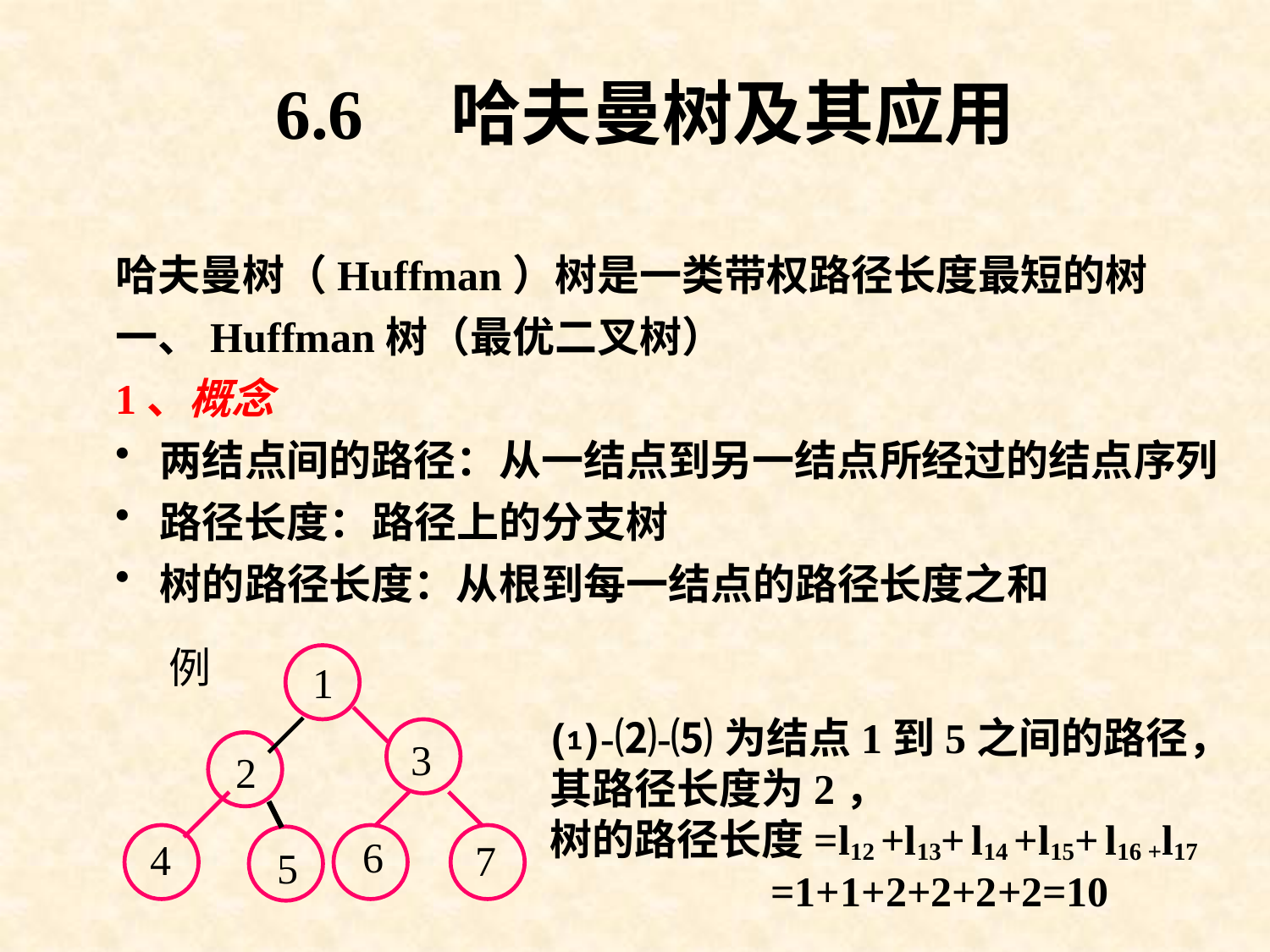

6.6　哈夫曼树及其应用
哈夫曼树（Huffman）树是一类带权路径长度最短的树
一、Huffman树（最优二叉树）
1、概念
  两结点间的路径：从一结点到另一结点所经过的结点序列
  路径长度：路径上的分支树
  树的路径长度：从根到每一结点的路径长度之和
例

1
⑴-⑵-⑸为结点1到5之间的路径，其路径长度为2，
树的路径长度=l12 +l13+ l14 +l15+ l16 +l17
                                    =1+1+2+2+2+2=10

3

2

6

4

7
5